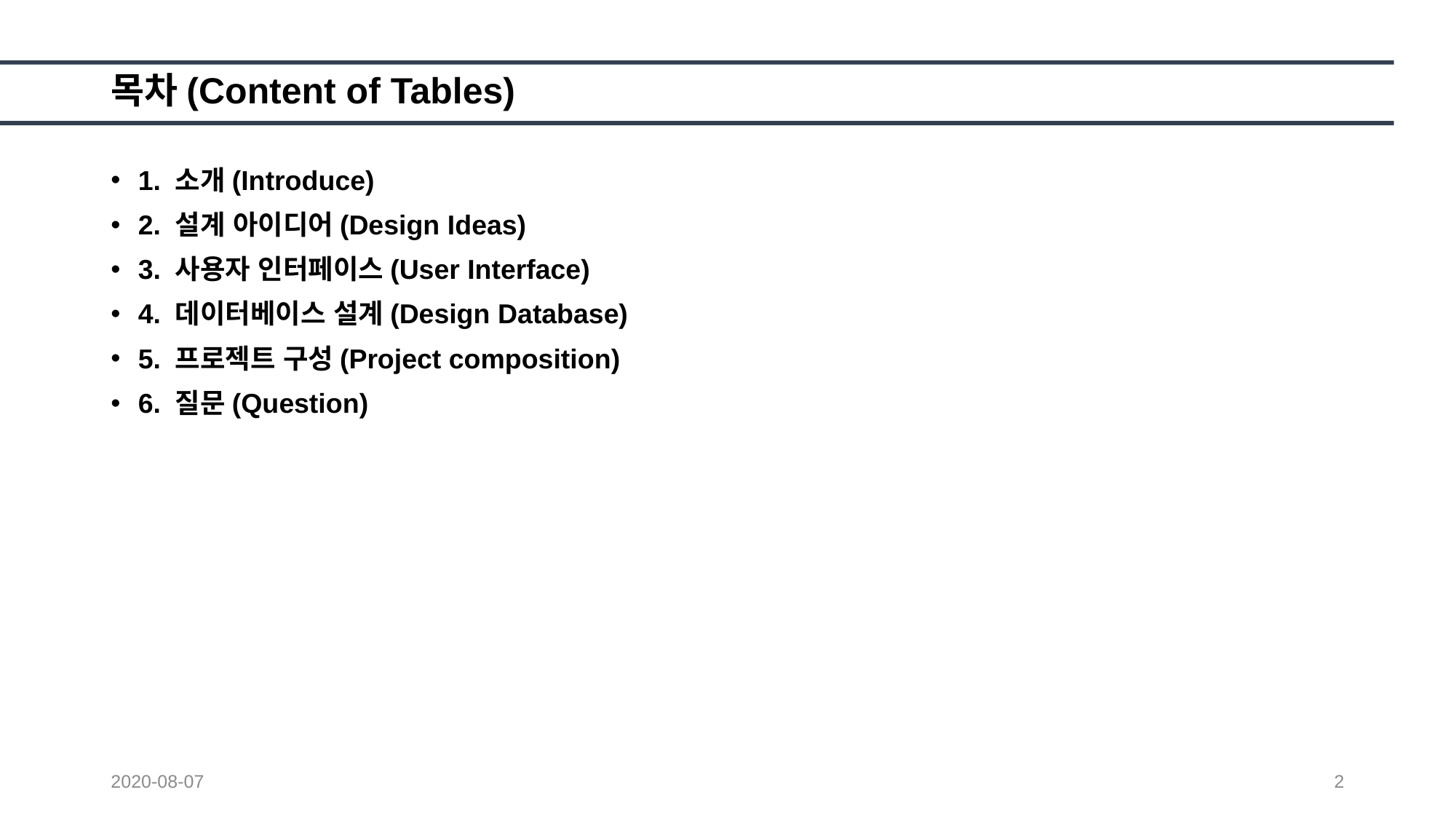

# 목차(Content of Tables)

1. 소개(Introduce)
2. 설계 아이디어(Design Ideas)
3. 사용자 인터페이스(User Interface)
4. 데이터베이스 설계(Design Database)
5. 프로젝트 구성(Project composition)
6. 질문(Question)
2020-08-07
2